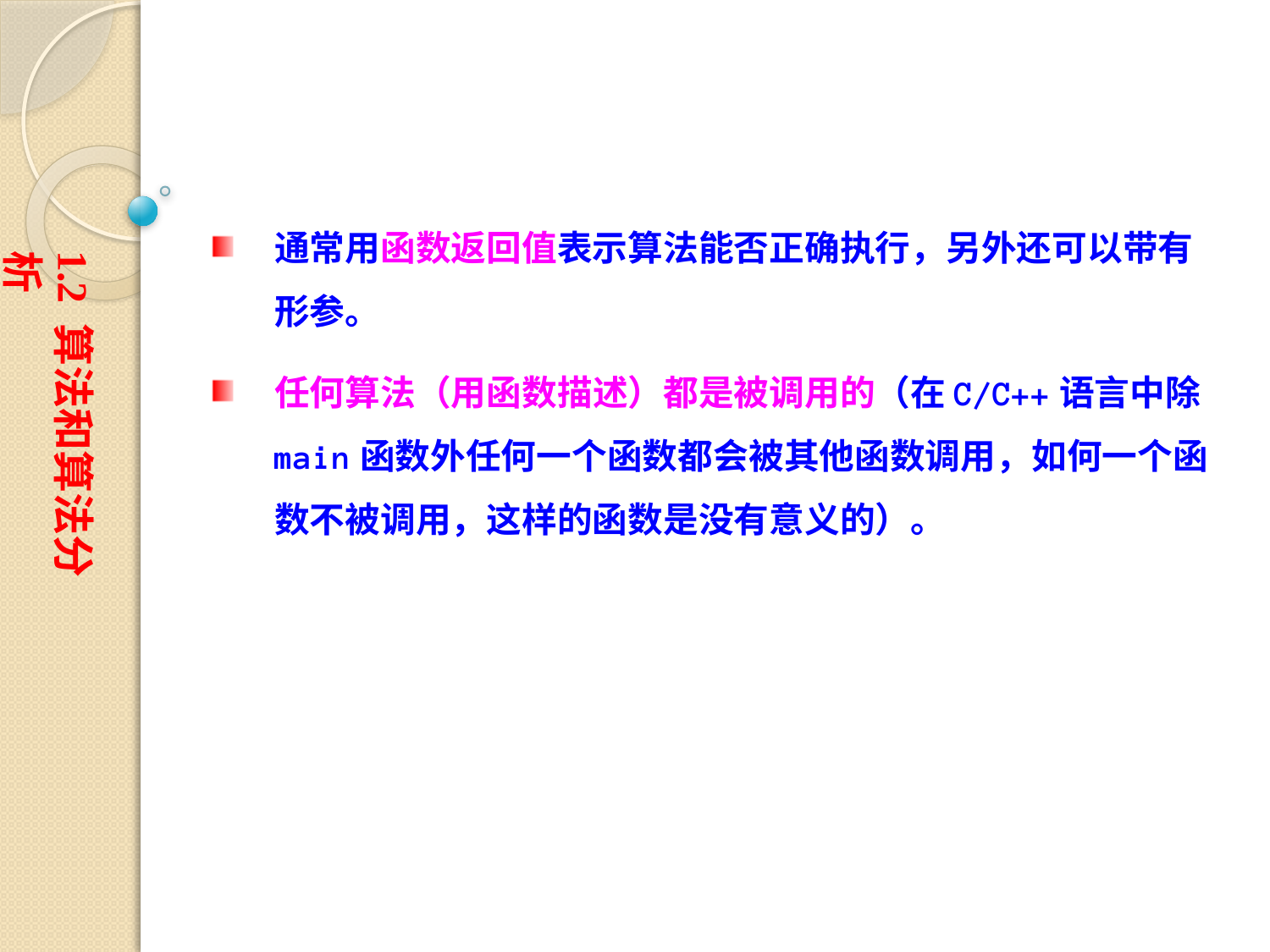

通常用函数返回值表示算法能否正确执行，另外还可以带有形参。
任何算法（用函数描述）都是被调用的（在C/C++语言中除main函数外任何一个函数都会被其他函数调用，如何一个函数不被调用，这样的函数是没有意义的）。
1.2 算法和算法分析